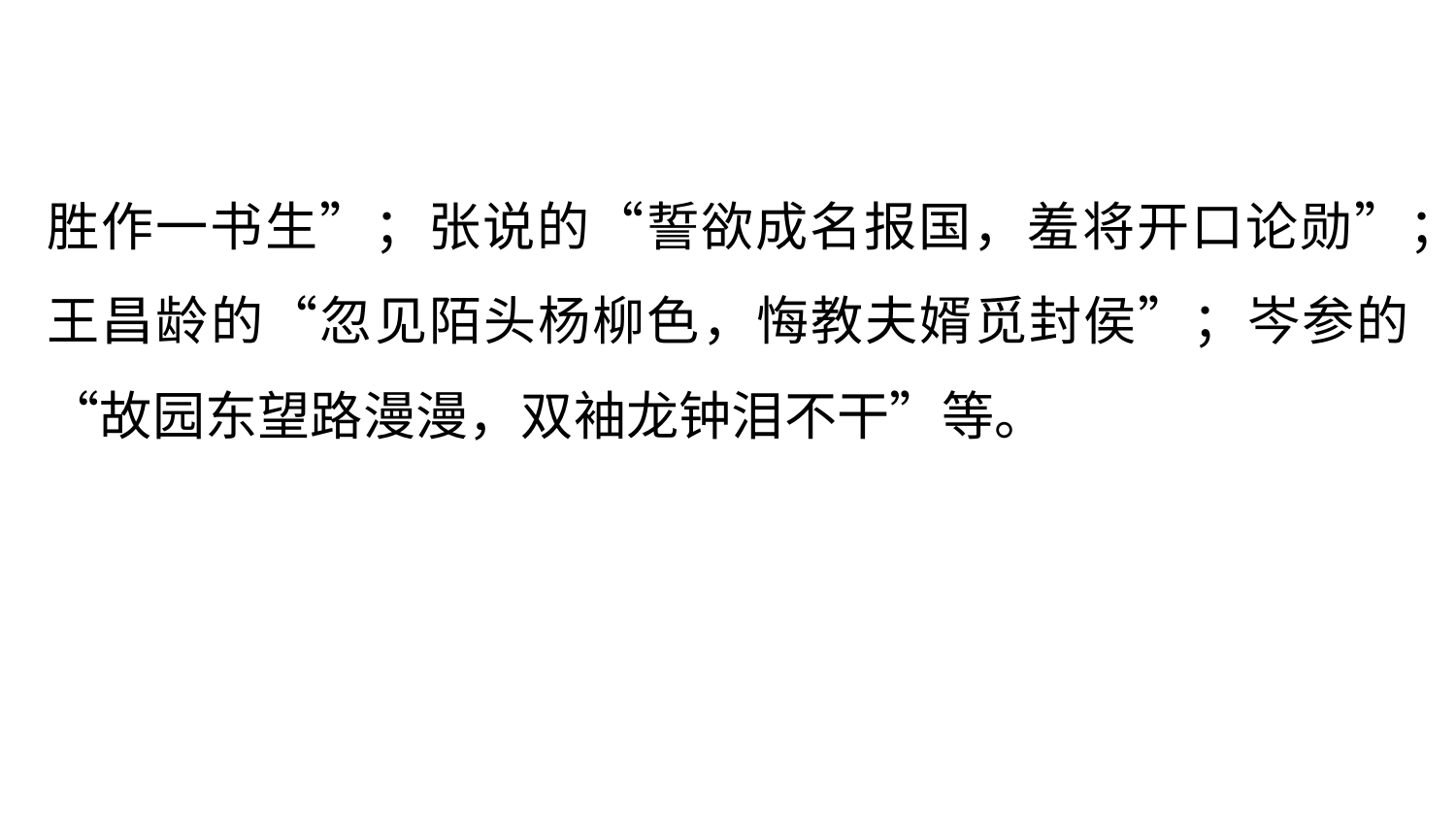

胜作一书生”；张说的“誓欲成名报国，羞将开口论勋”；王昌龄的“忽见陌头杨柳色，悔教夫婿觅封侯”；岑参的“故园东望路漫漫，双袖龙钟泪不干”等。